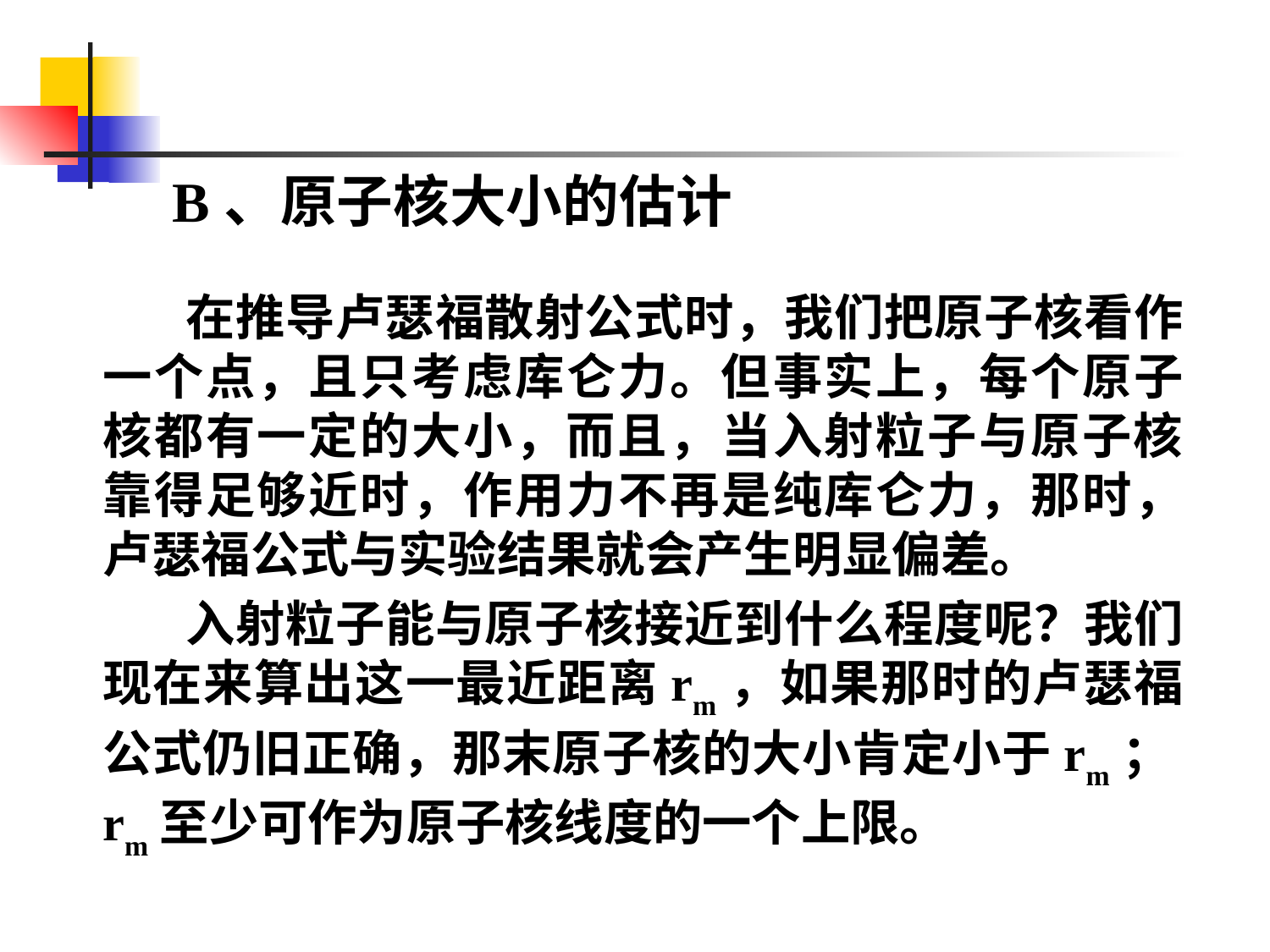

# B、原子核大小的估计
          在推导卢瑟福散射公式时，我们把原子核看作一个点，且只考虑库仑力。但事实上，每个原子核都有一定的大小，而且，当入射粒子与原子核靠得足够近时，作用力不再是纯库仑力，那时，卢瑟福公式与实验结果就会产生明显偏差。
          入射粒子能与原子核接近到什么程度呢？我们现在来算出这一最近距离rm，如果那时的卢瑟福公式仍旧正确，那末原子核的大小肯定小于rm；rm至少可作为原子核线度的一个上限。